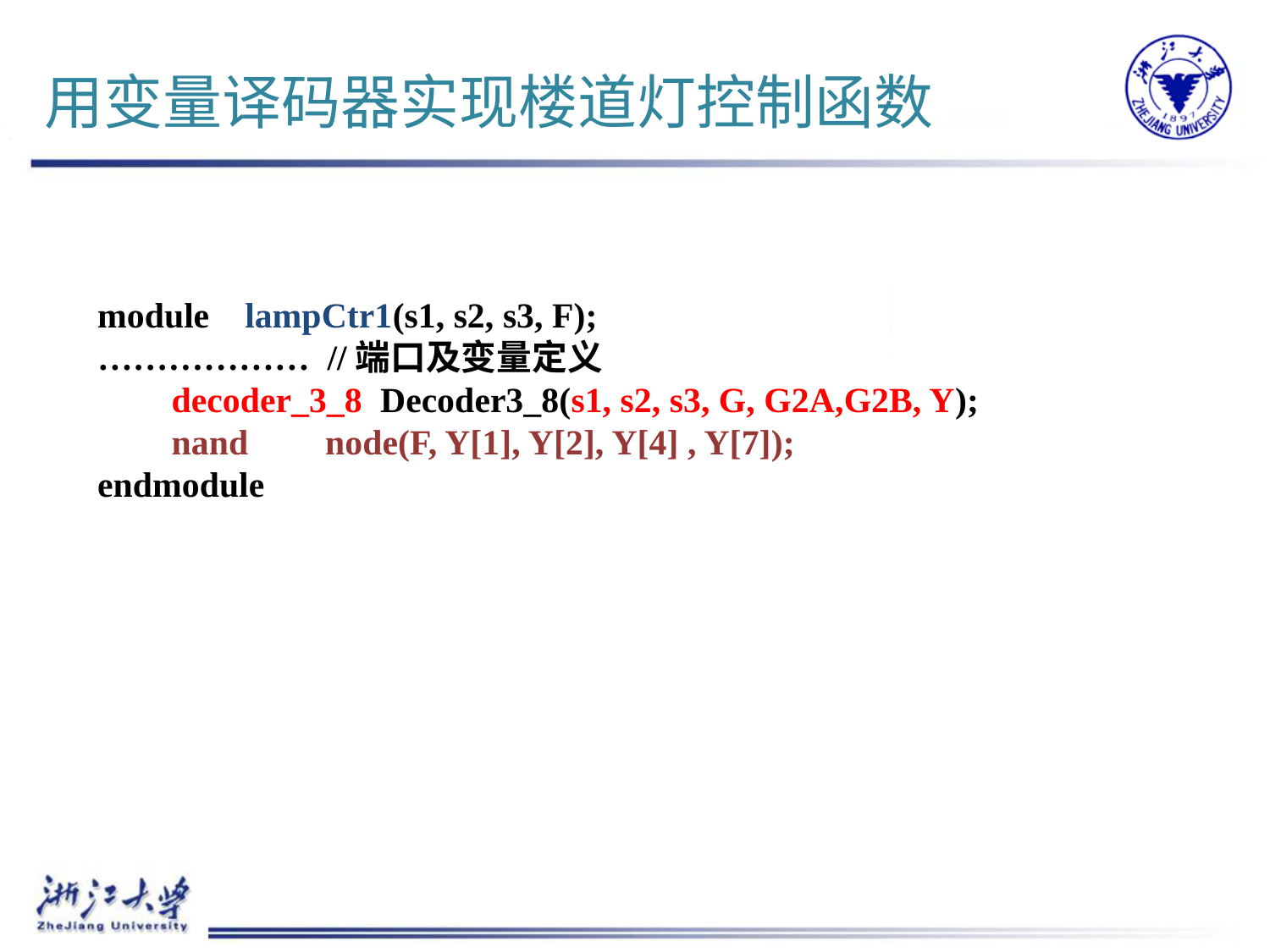

# 用变量译码器实现楼道灯控制函数
module    lampCtr1(s1, s2, s3, F);
………………  //端口及变量定义
	decoder_3_8  Decoder3_8(s1, s2, s3, G, G2A,G2B, Y);
	nand	   node(F, Y[1], Y[2], Y[4] , Y[7]);
endmodule